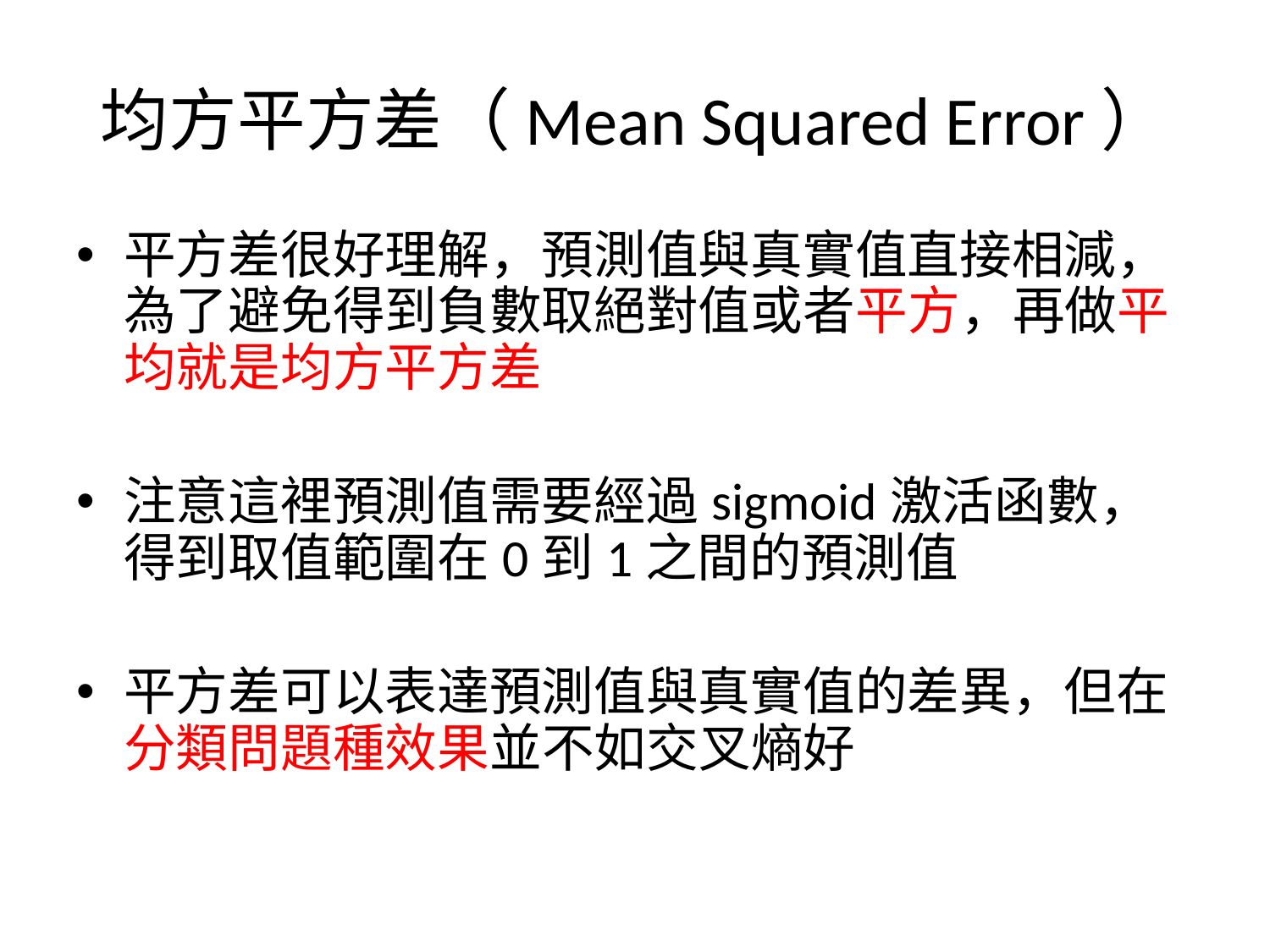

# 均方平方差（Mean Squared Error）
平方差很好理解，預測值與真實值直接相減，為了避免得到負數取絕對值或者平方，再做平均就是均方平方差

注意這裡預測值需要經過sigmoid激活函數，得到取值範圍在0到1之間的預測值

平方差可以表達預測值與真實值的差異，但在分類問題種效果並不如交叉熵好